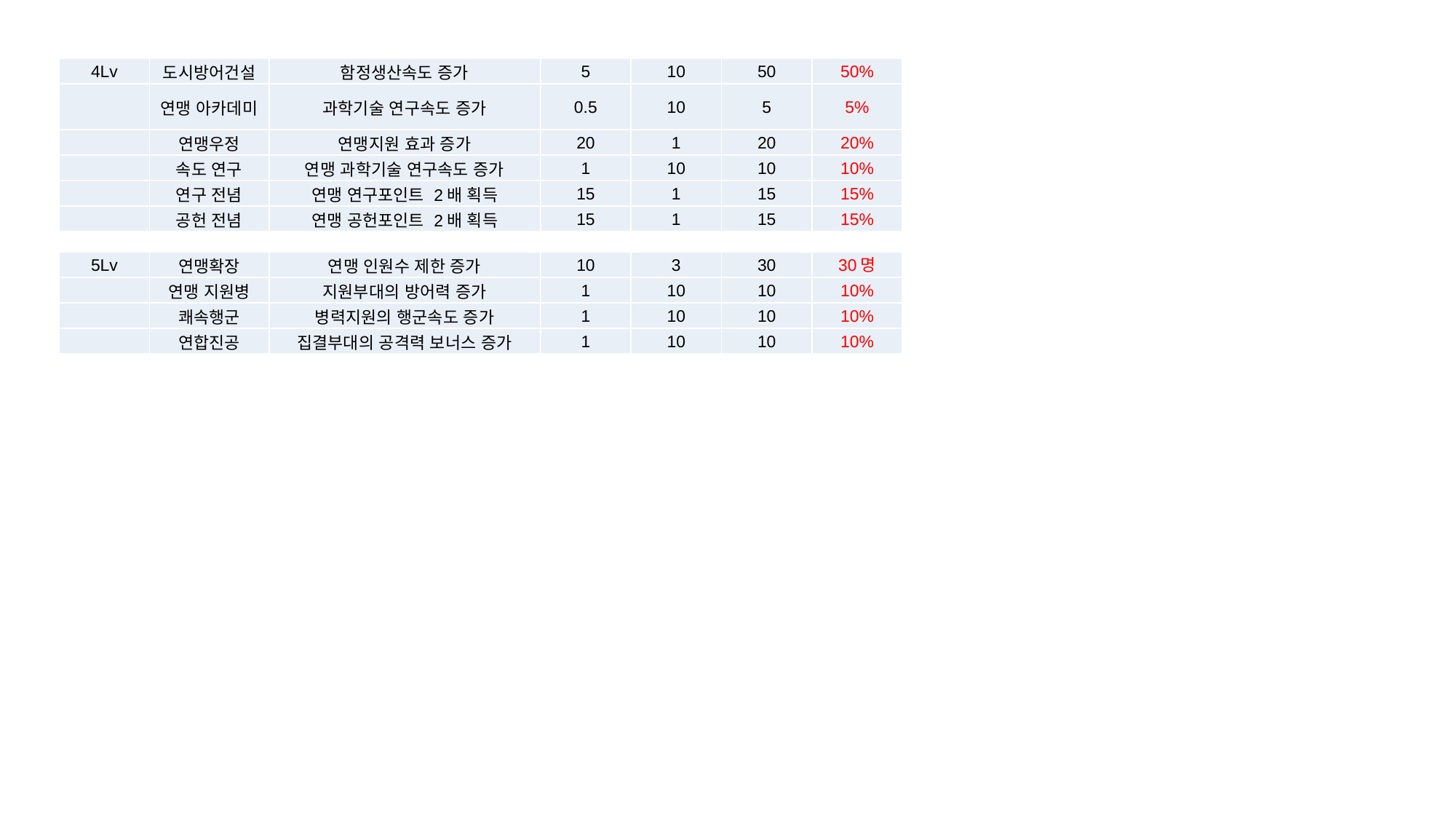

| 4Lv | 도시방어건설 | 함정생산속도 증가 | 5 | 10 | 50 | 50% |
| --- | --- | --- | --- | --- | --- | --- |
|  | 연맹 아카데미 | 과학기술 연구속도 증가 | 0.5 | 10 | 5 | 5% |
|  | 연맹우정 | 연맹지원 효과 증가 | 20 | 1 | 20 | 20% |
|  | 속도 연구 | 연맹 과학기술 연구속도 증가 | 1 | 10 | 10 | 10% |
|  | 연구 전념 | 연맹 연구포인트 2배 획득 | 15 | 1 | 15 | 15% |
|  | 공헌 전념 | 연맹 공헌포인트 2배 획득 | 15 | 1 | 15 | 15% |
| 5Lv | 연맹확장 | 연맹 인원수 제한 증가 | 10 | 3 | 30 | 30명 |
| --- | --- | --- | --- | --- | --- | --- |
|  | 연맹 지원병 | 지원부대의 방어력 증가 | 1 | 10 | 10 | 10% |
|  | 쾌속행군 | 병력지원의 행군속도 증가 | 1 | 10 | 10 | 10% |
|  | 연합진공 | 집결부대의 공격력 보너스 증가 | 1 | 10 | 10 | 10% |